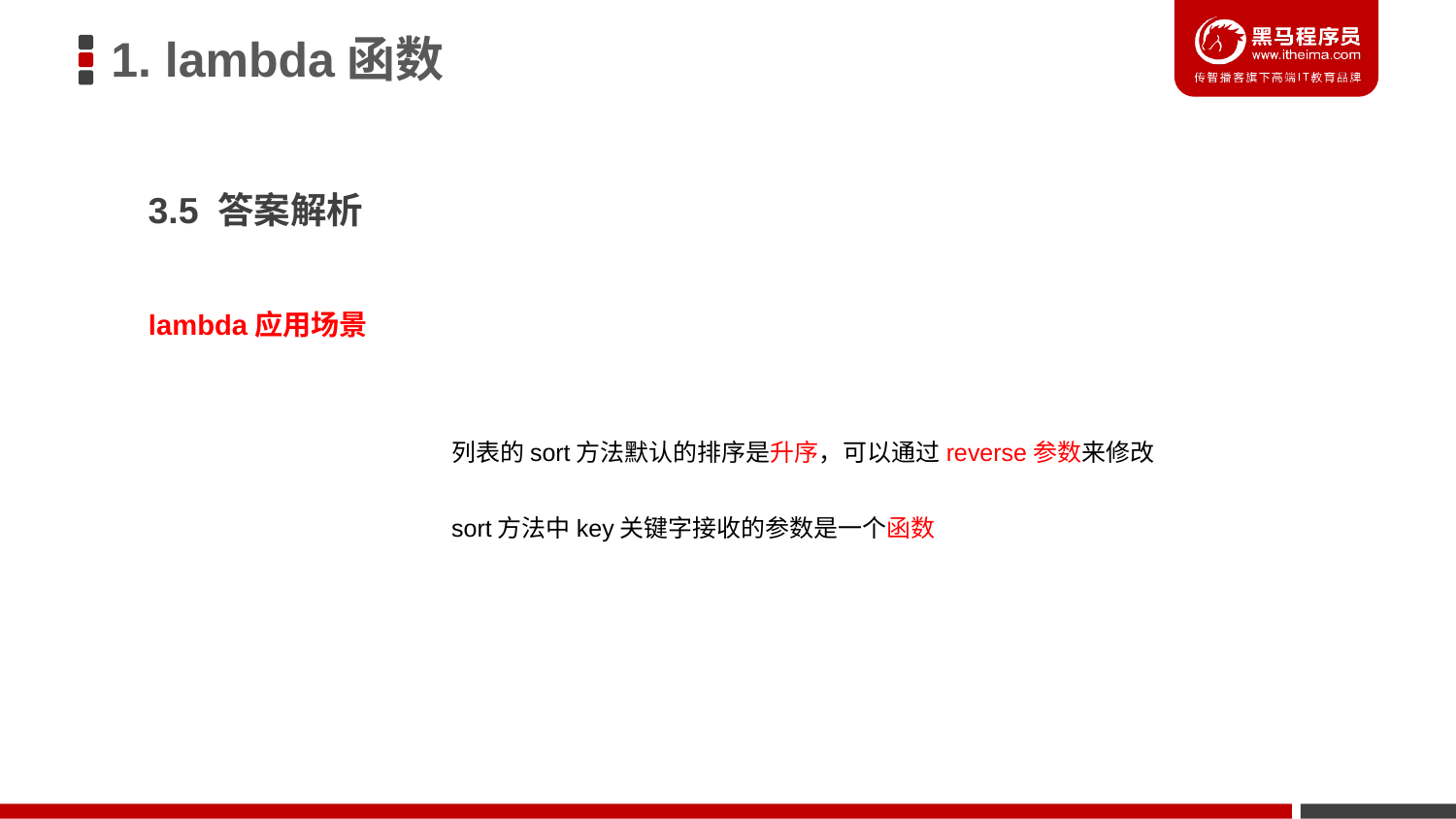

1. lambda函数
3.5 答案解析
lambda应用场景
	列表的sort方法默认的排序是升序，可以通过reverse参数来修改

	sort方法中key关键字接收的参数是一个函数